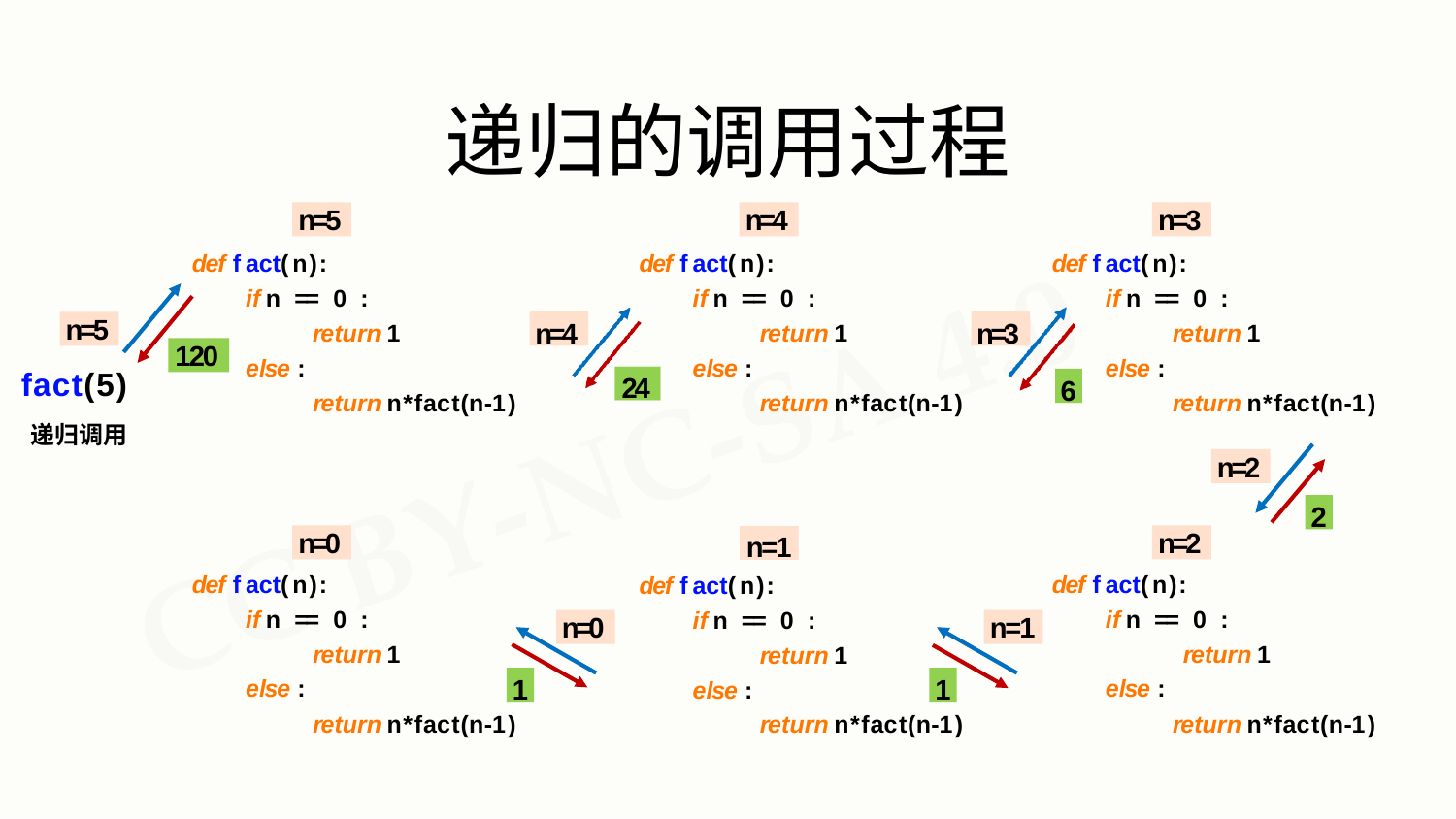

# 递归的调用过程
n=5
n=3
n=4
def fact(n):
if n  ==  0  :
def fact(n):
if n  ==  0  :
return 1
def fact(n):
if n  ==  0  :
return 1
else :

n=5
n=4
n=3
return 1
else :
120

else :
return n*fact(n-1)
fact(5)
递归调用
24
6
return n*fact(n-1)
return n*fact(n-1)

n=2

2

n=0
n=2
n=1
def fact(n):
if n  ==  0  :
return 1
else :
def fact(n):
if n  ==  0  :
return 1
else :
def fact(n):
if n  ==  0  :
return 1
else :
return n*fact(n-1)
n=0
n=1

1
1

return n*fact(n-1)
return n*fact(n-1)